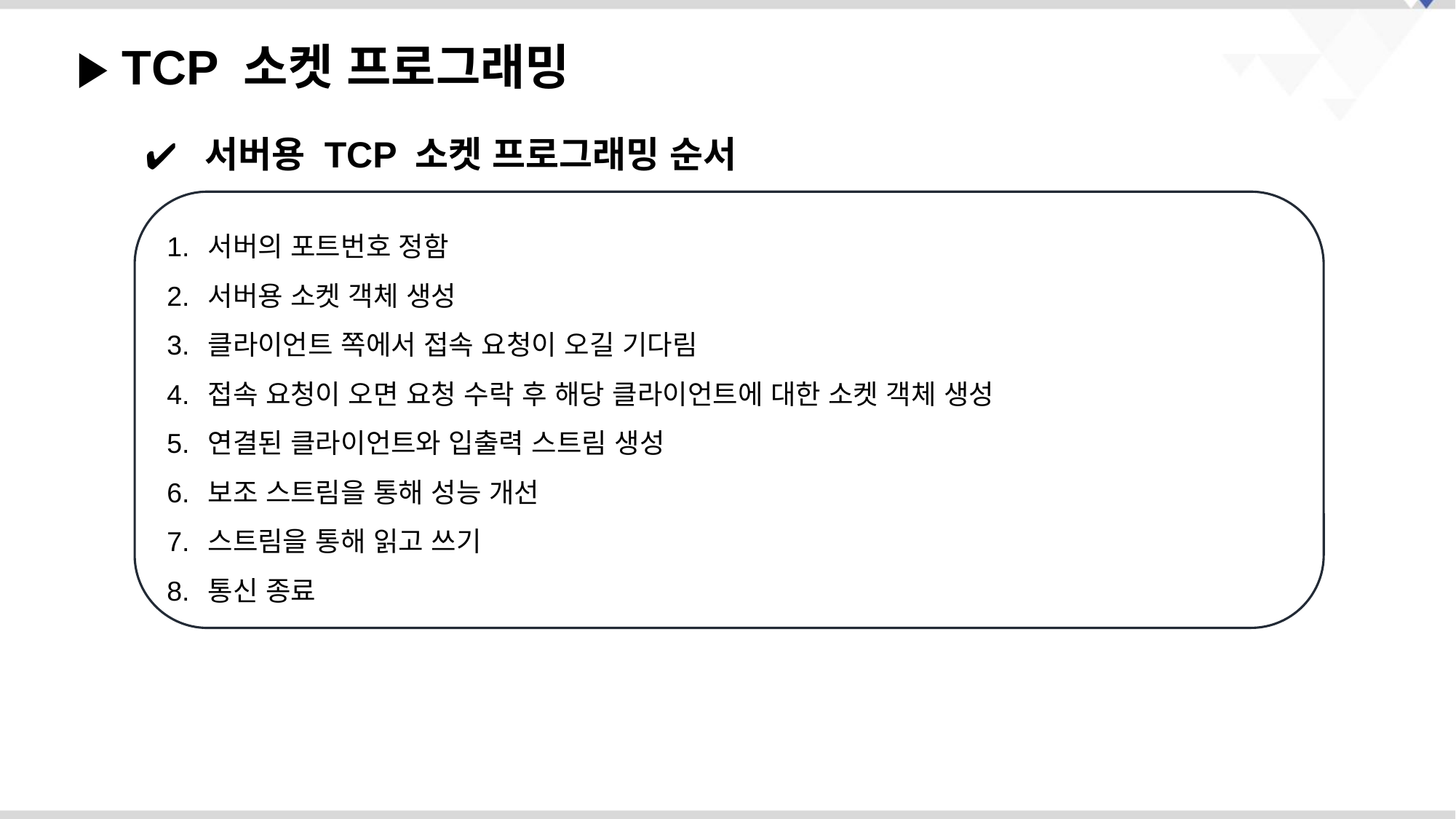

▶ TCP 소켓 프로그래밍
 서버용 TCP 소켓 프로그래밍 순서
서버의 포트번호 정함
서버용 소켓 객체 생성
클라이언트 쪽에서 접속 요청이 오길 기다림
접속 요청이 오면 요청 수락 후 해당 클라이언트에 대한 소켓 객체 생성
연결된 클라이언트와 입출력 스트림 생성
보조 스트림을 통해 성능 개선
스트림을 통해 읽고 쓰기
통신 종료